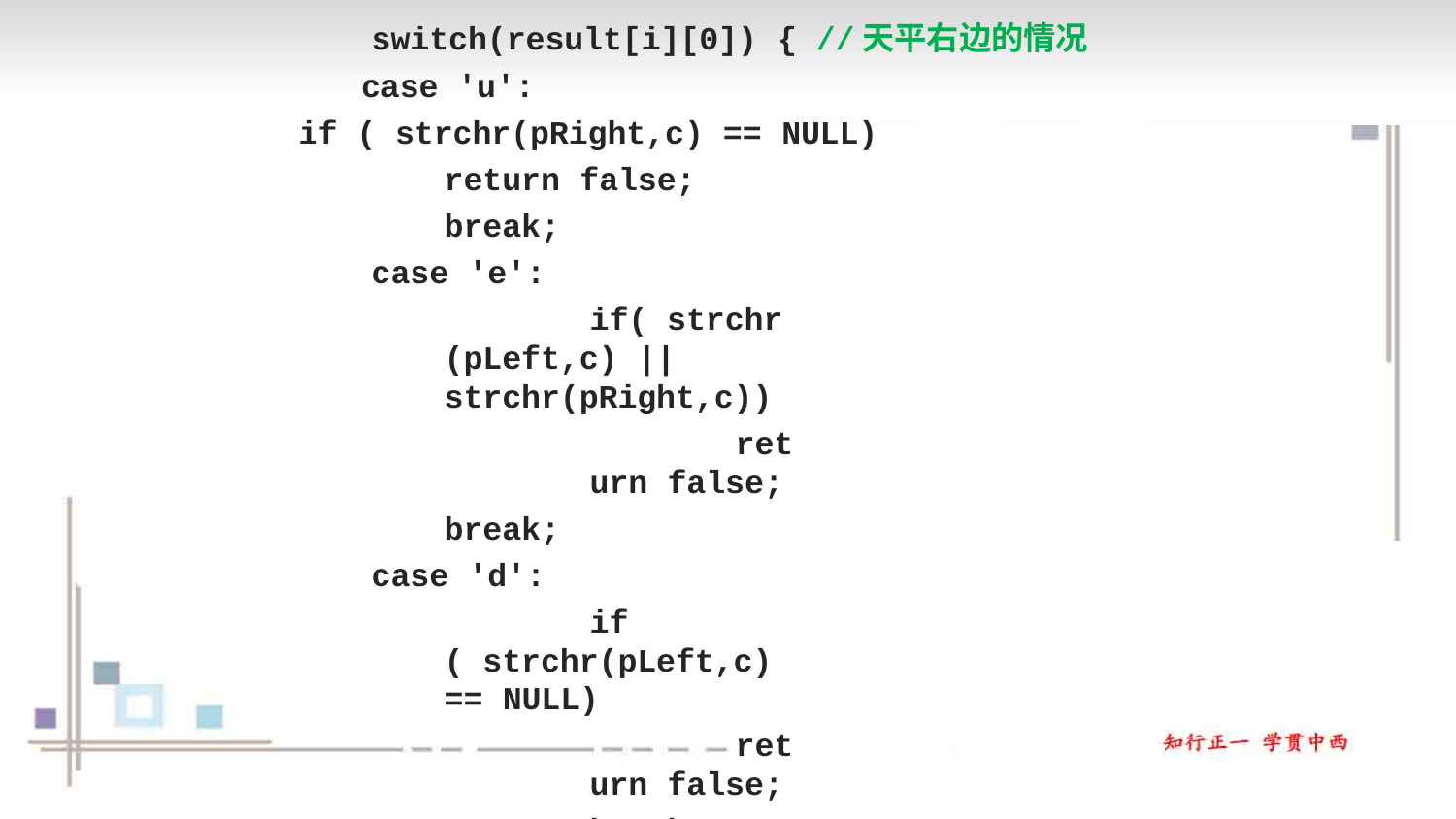

switch(result[i][0]) { //天平右边的情况
	       case 'u':
if ( strchr(pRight,c) == NULL)
return false;
break;
case 'e':
if( strchr(pLeft,c) || strchr(pRight,c))
return false;
break;
case 'd':
if ( strchr(pLeft,c) == NULL)
return false;
break;
	}
	}
		return true;
		}